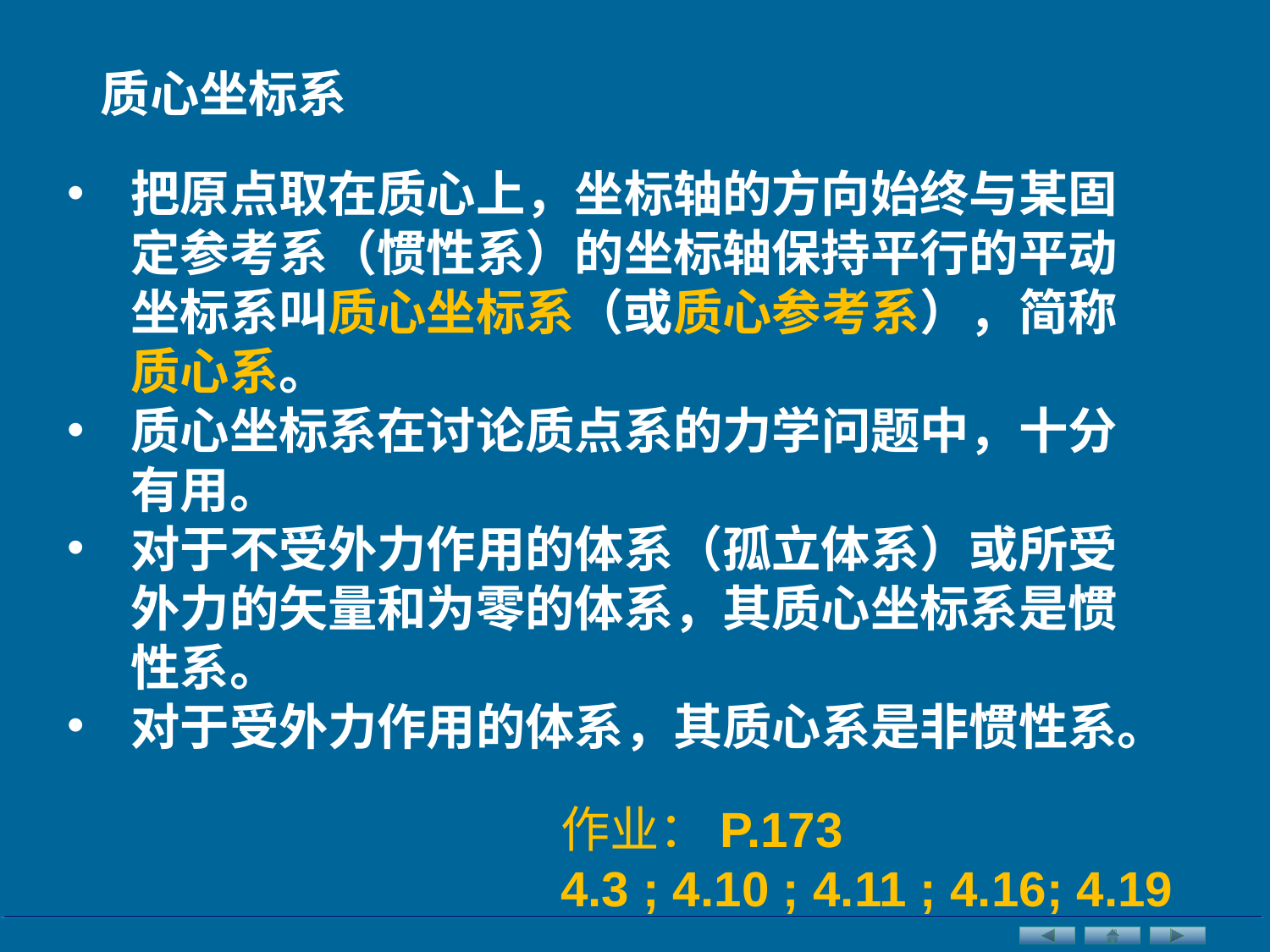

质心坐标系
把原点取在质心上，坐标轴的方向始终与某固定参考系（惯性系）的坐标轴保持平行的平动坐标系叫质心坐标系（或质心参考系），简称质心系。
质心坐标系在讨论质点系的力学问题中，十分有用。
对于不受外力作用的体系（孤立体系）或所受外力的矢量和为零的体系，其质心坐标系是惯性系。
对于受外力作用的体系，其质心系是非惯性系。
作业：P.173
4.3 ; 4.10 ; 4.11 ; 4.16; 4.19